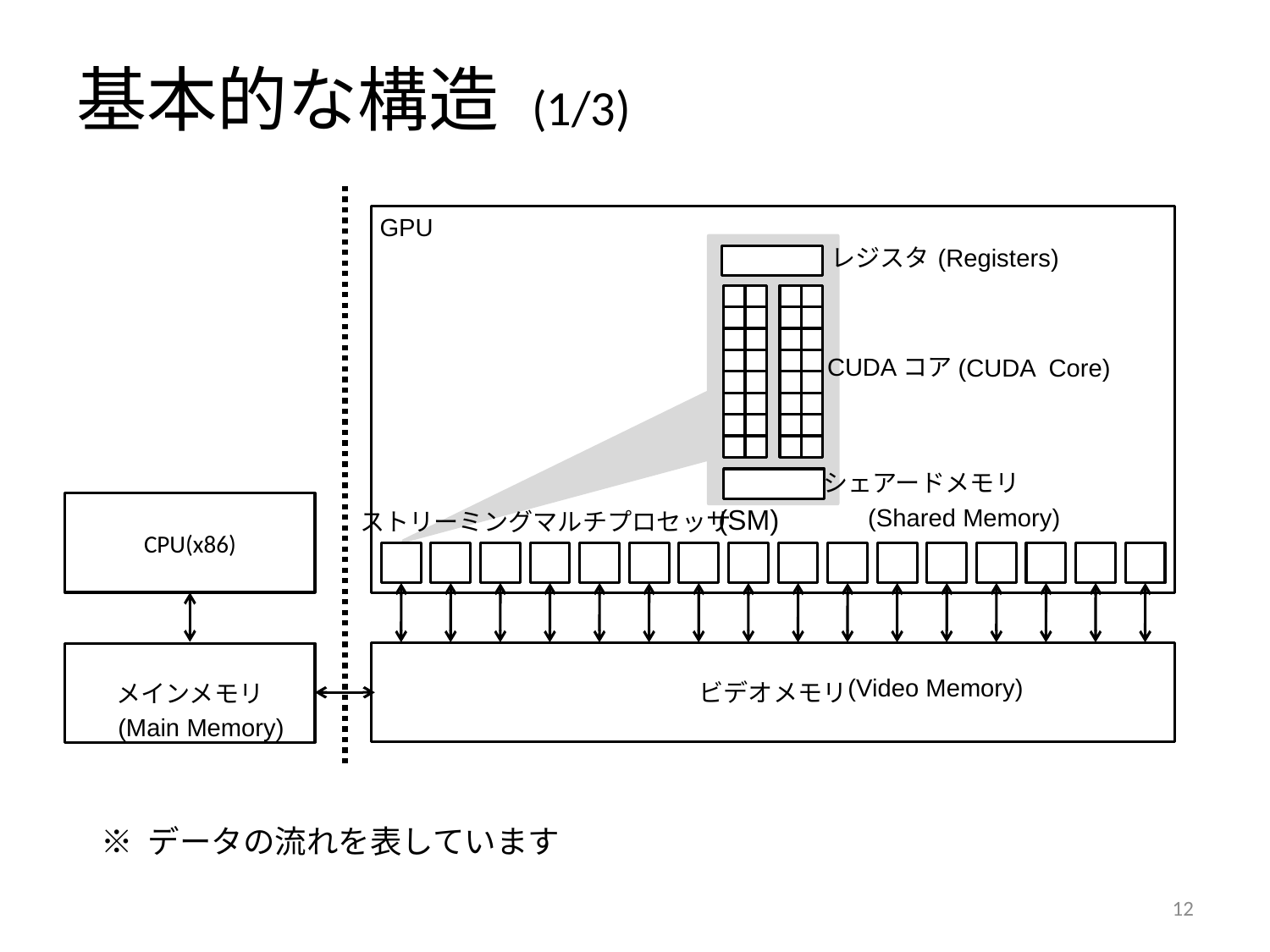

# 基本的な構造 (1/3)

GPU

レジスタ

CUDAコア
シェアードメモリ
CPU(x86)
ストリーミングマルチプロセッサ

ビデオメモリ
メインメモリ
(Registers)
(CUDA  Core)
(SM)
(Shared Memory)
(Video Memory)
(Main Memory)
※ データの流れを表しています
12